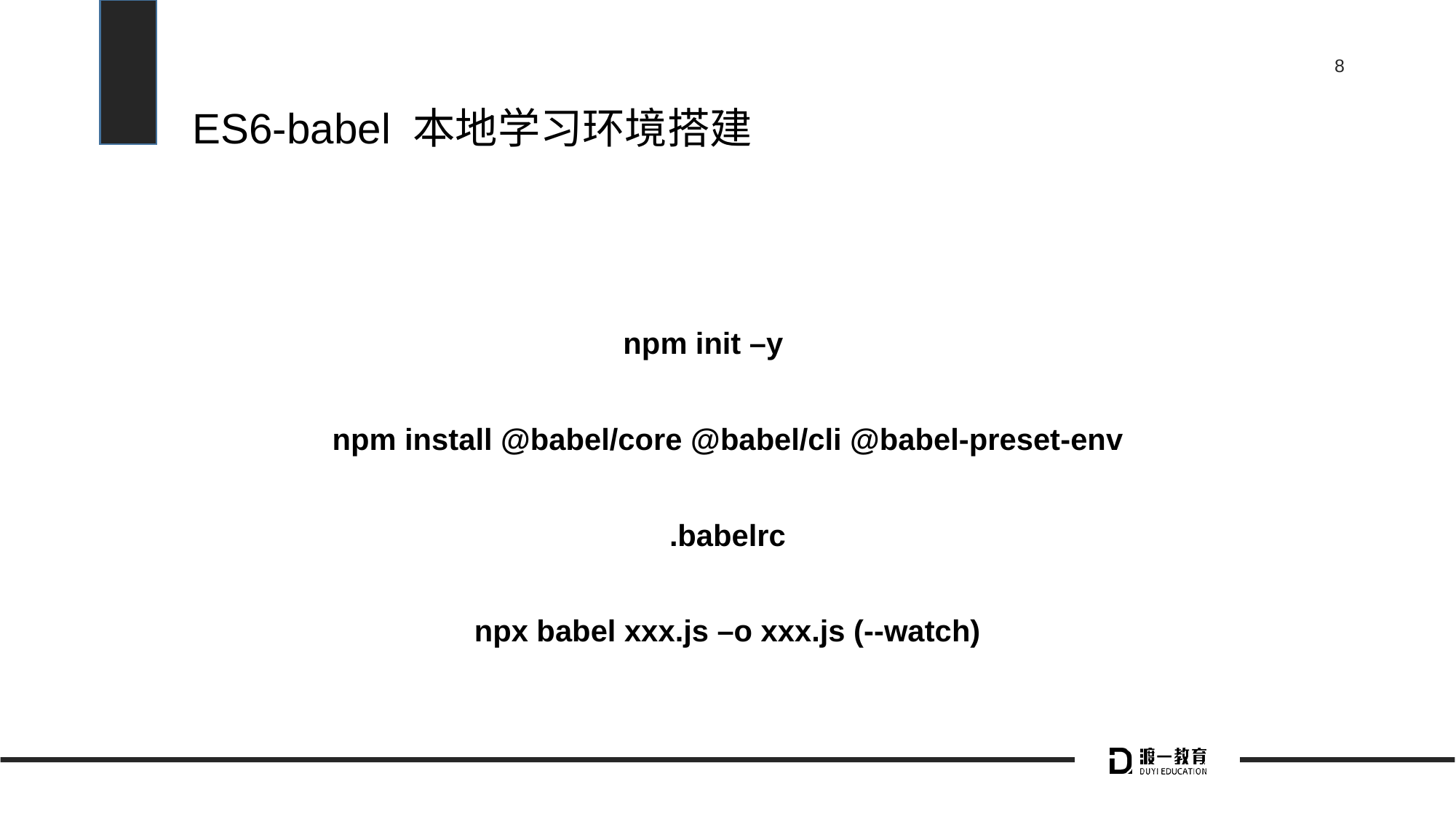

# ES6-babel 本地学习环境搭建

			           npm init –y

npm install @babel/core @babel/cli @babel-preset-env

.babelrc

npx babel xxx.js –o xxx.js (--watch)